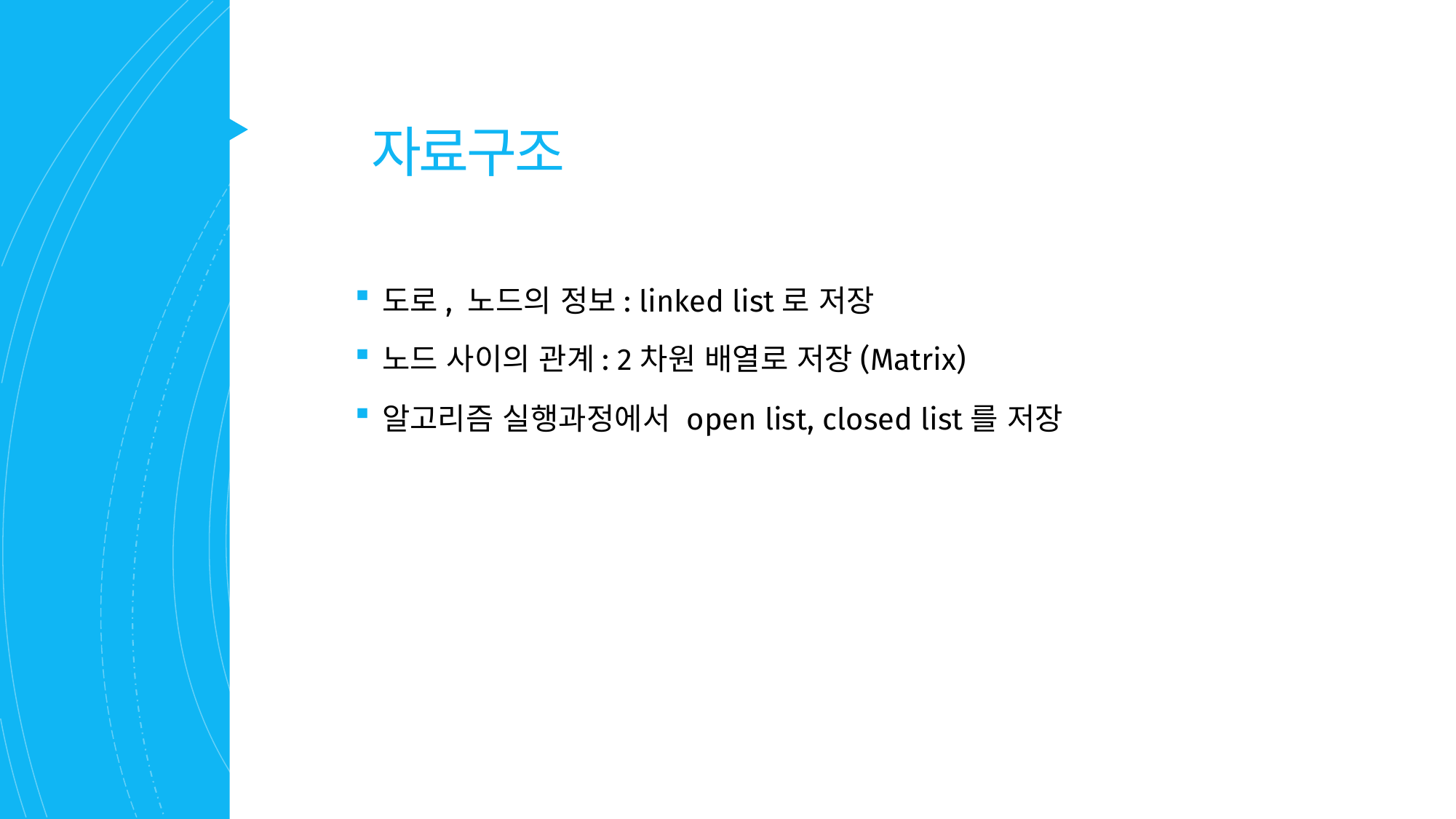

# 자료구조

도로, 노드의 정보: linked list로 저장
노드 사이의 관계: 2차원 배열로 저장(Matrix)
알고리즘 실행과정에서 open list, closed list를 저장